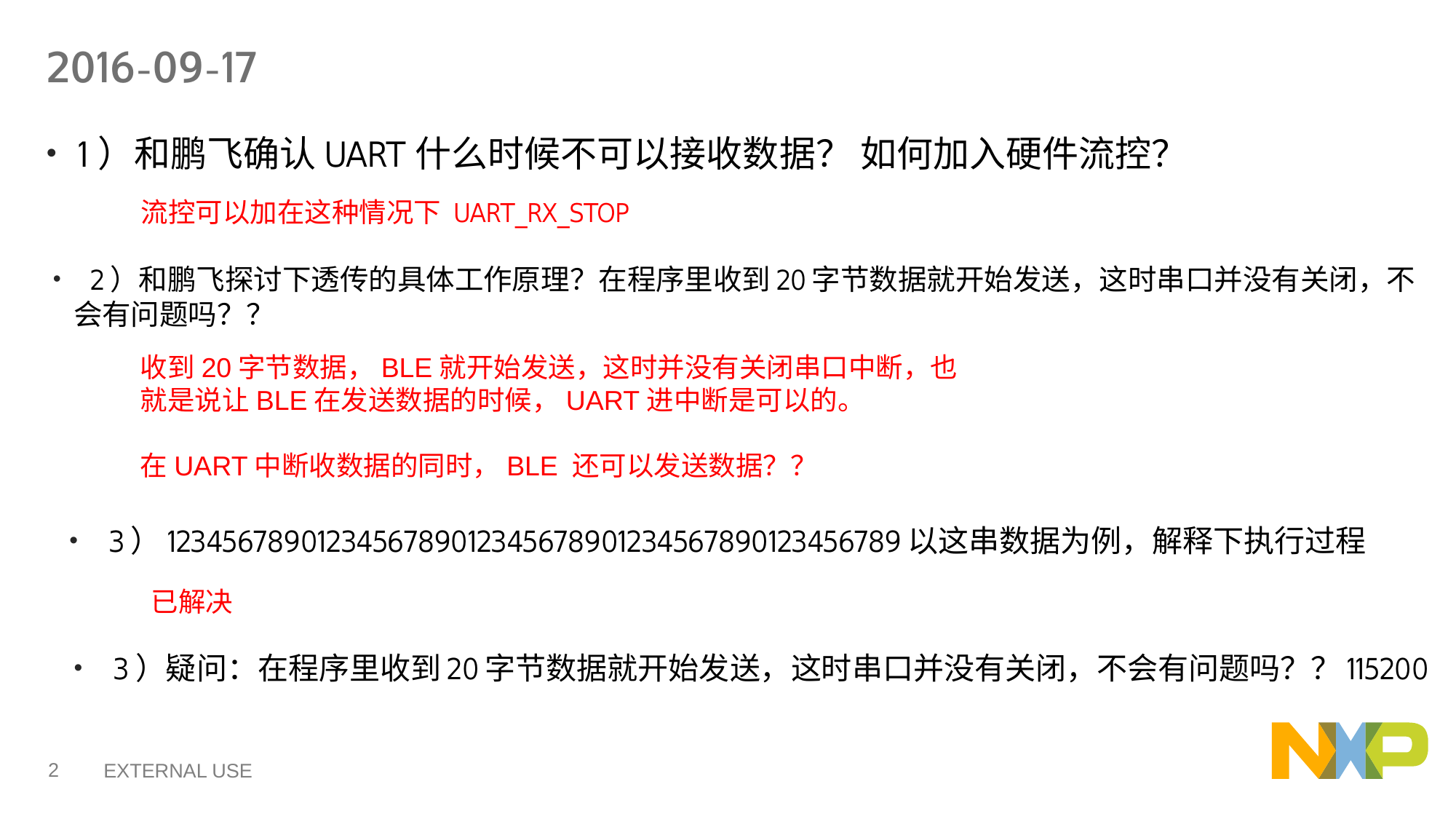

# 2016-09-17
  1）和鹏飞确认UART什么时候不可以接收数据？ 如何加入硬件流控？

流控可以加在这种情况下 UART_RX_STOP
  2）和鹏飞探讨下透传的具体工作原理？在程序里收到20字节数据就开始发送，这时串口并没有关闭，不会有问题吗？？

收到20字节数据，BLE就开始发送，这时并没有关闭串口中断，也就是说让BLE在发送数据的时候，UART进中断是可以的。

在UART中断收数据的同时，BLE 还可以发送数据？？
  3）1234567890123456789012345678901234567890123456789以这串数据为例，解释下执行过程
已解决
  3）疑问：在程序里收到20字节数据就开始发送，这时串口并没有关闭，不会有问题吗？？115200